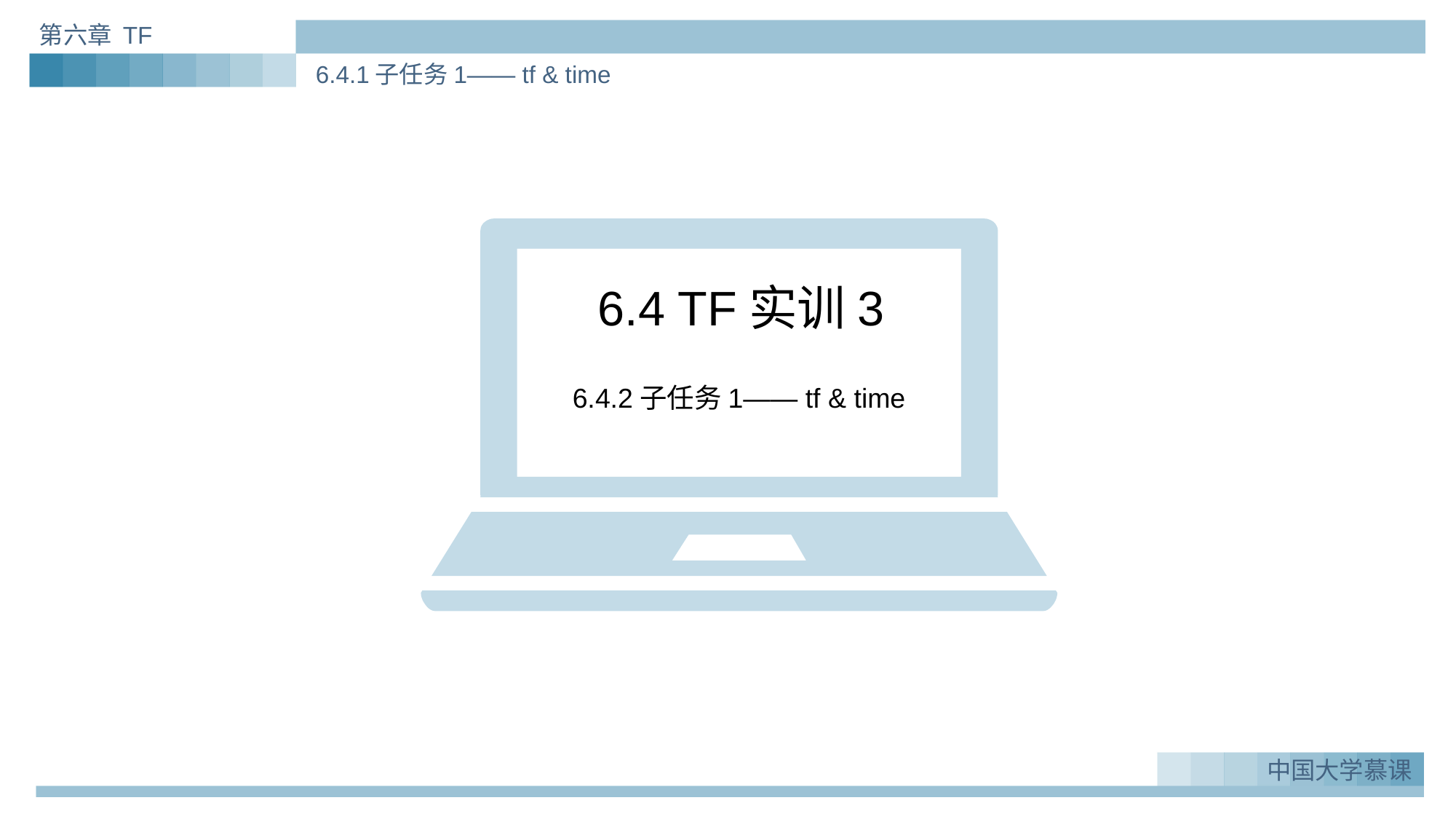

第六章 TF
6.4.1子任务1—— tf & time

6.4 TF实训3
6.4.2子任务1—— tf & time
中国大学慕课